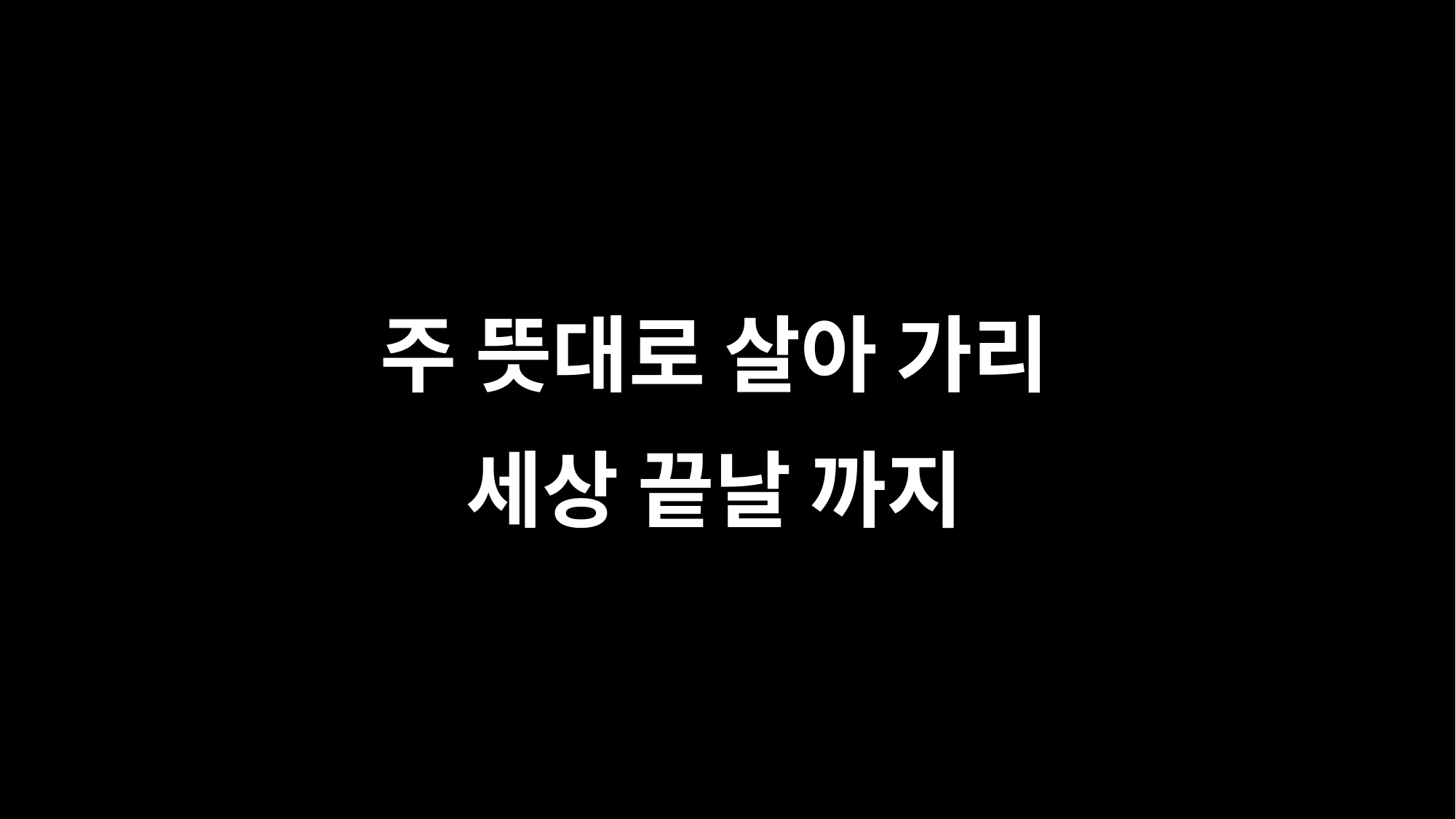

주 뜻대로 살아 가리
세상 끝날 까지